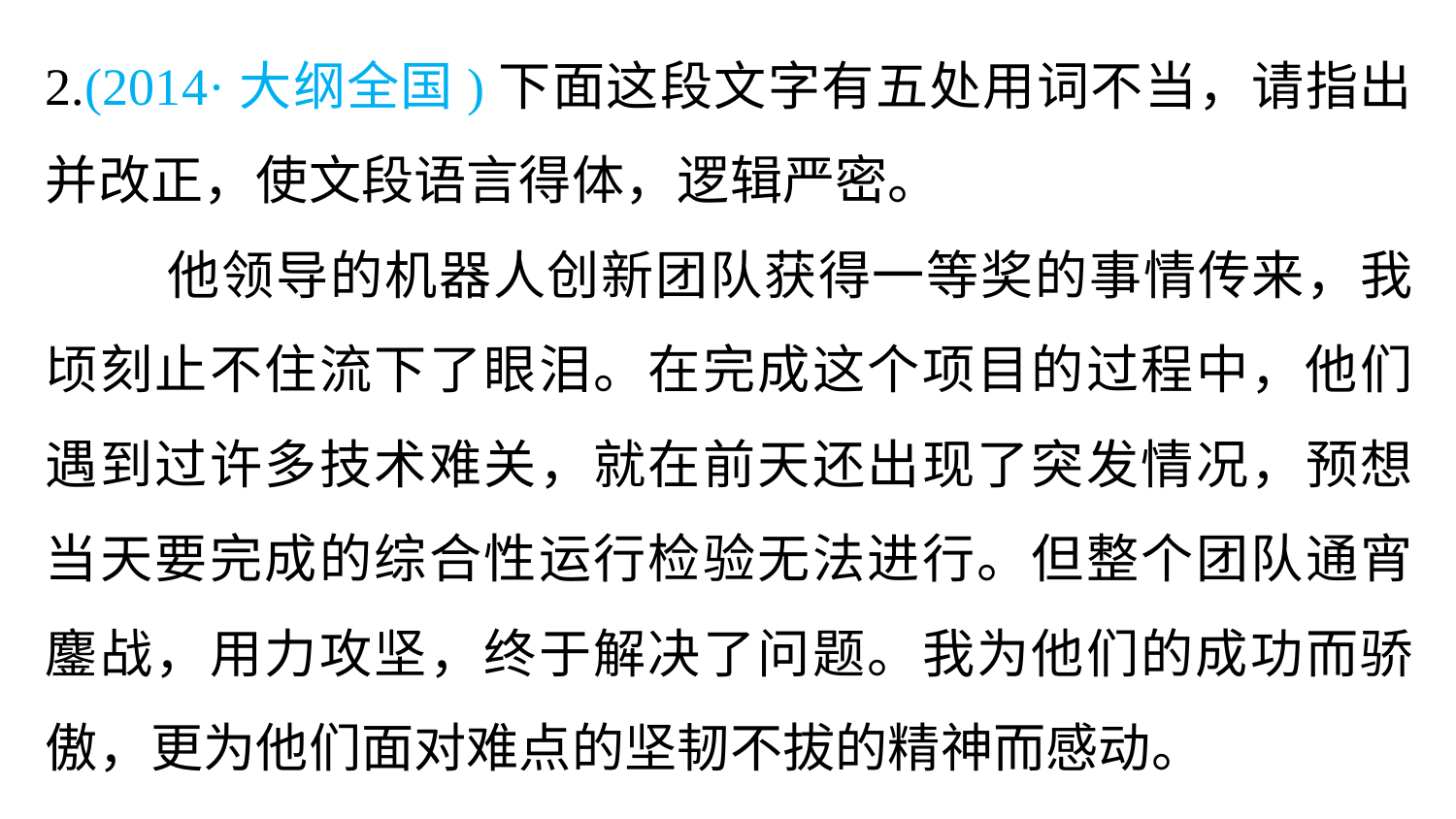

2.(2014·大纲全国)下面这段文字有五处用词不当，请指出并改正，使文段语言得体，逻辑严密。
        他领导的机器人创新团队获得一等奖的事情传来，我顷刻止不住流下了眼泪。在完成这个项目的过程中，他们遇到过许多技术难关，就在前天还出现了突发情况，预想当天要完成的综合性运行检验无法进行。但整个团队通宵鏖战，用力攻坚，终于解决了问题。我为他们的成功而骄傲，更为他们面对难点的坚韧不拔的精神而感动。